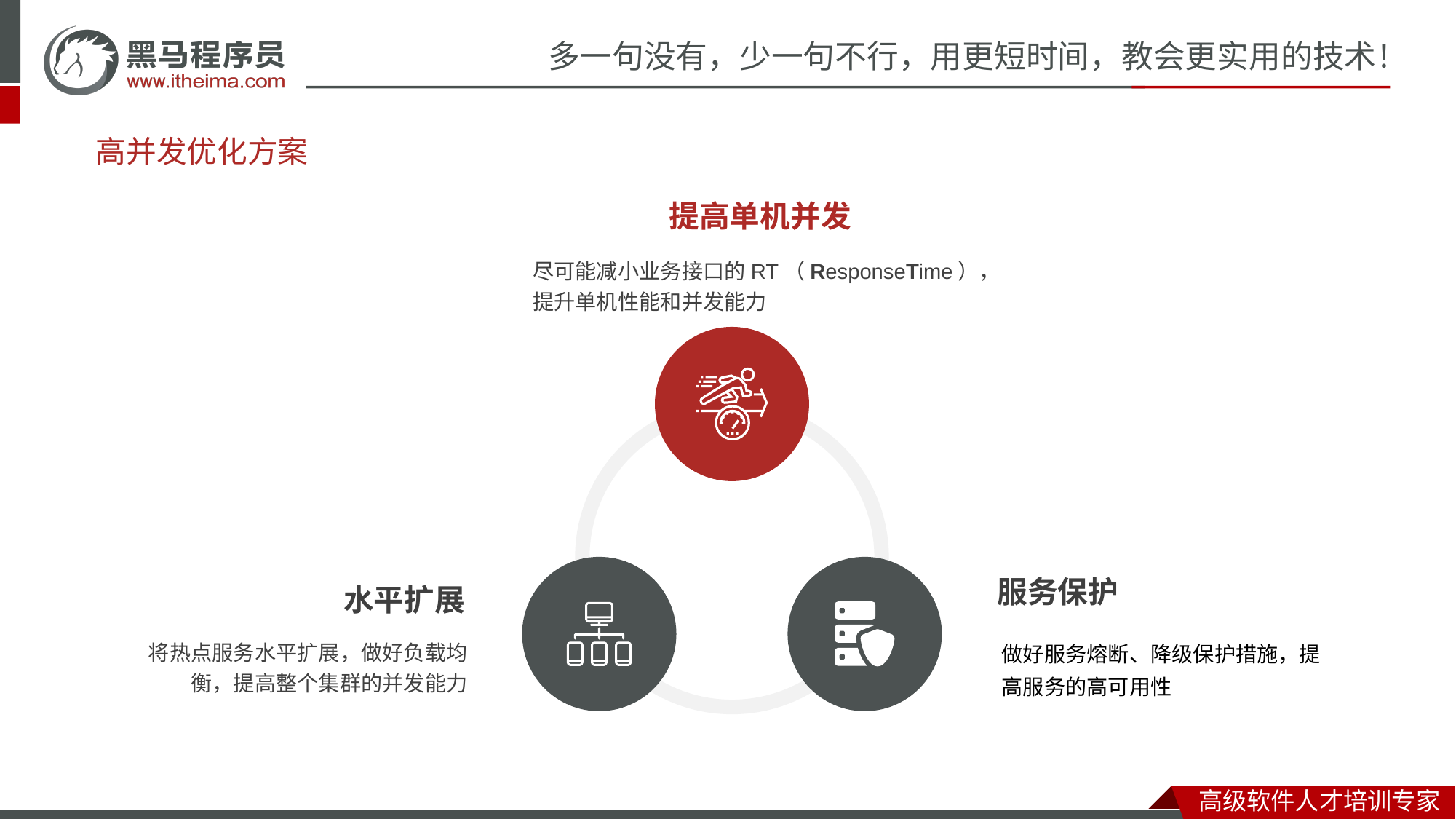

# 高并发优化方案
提高单机并发
尽可能减小业务接口的RT（ResponseTime），提升单机性能和并发能力

服务保护
做好服务熔断、降级保护措施，提高服务的高可用性
水平扩展
将热点服务水平扩展，做好负载均衡，提高整个集群的并发能力